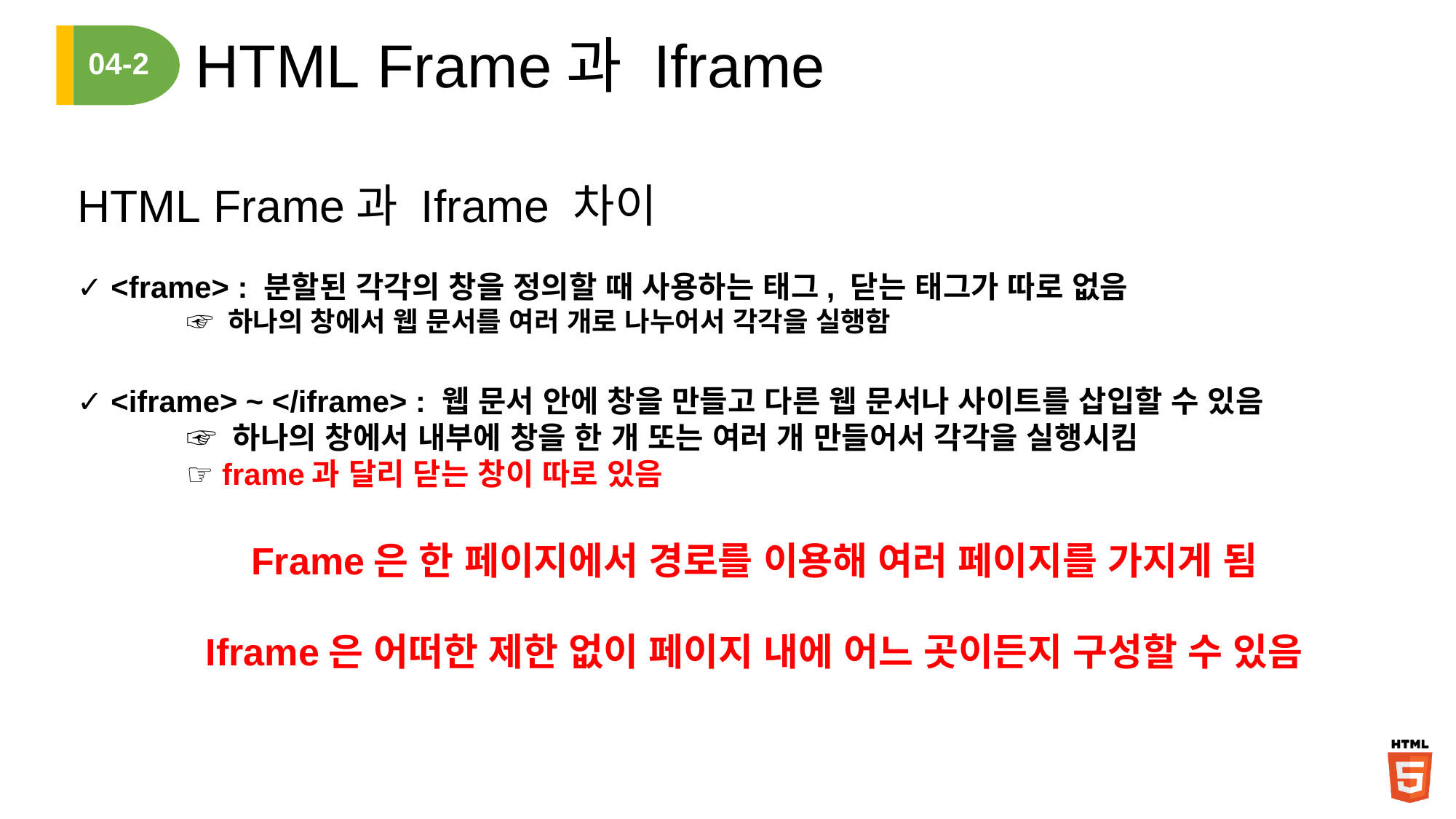

HTML Frame과 Iframe
04-2
HTML Frame과 Iframe 차이

✓ <frame> : 분할된 각각의 창을 정의할 때 사용하는 태그, 닫는 태그가 따로 없음
	☞ 하나의 창에서 웹 문서를 여러 개로 나누어서 각각을 실행함

✓ <iframe> ~ </iframe> : 웹 문서 안에 창을 만들고 다른 웹 문서나 사이트를 삽입할 수 있음
	☞ 하나의 창에서 내부에 창을 한 개 또는 여러 개 만들어서 각각을 실행시킴
	☞ frame과 달리 닫는 창이 따로 있음

Frame은 한 페이지에서 경로를 이용해 여러 페이지를 가지게 됨

Iframe은 어떠한 제한 없이 페이지 내에 어느 곳이든지 구성할 수 있음